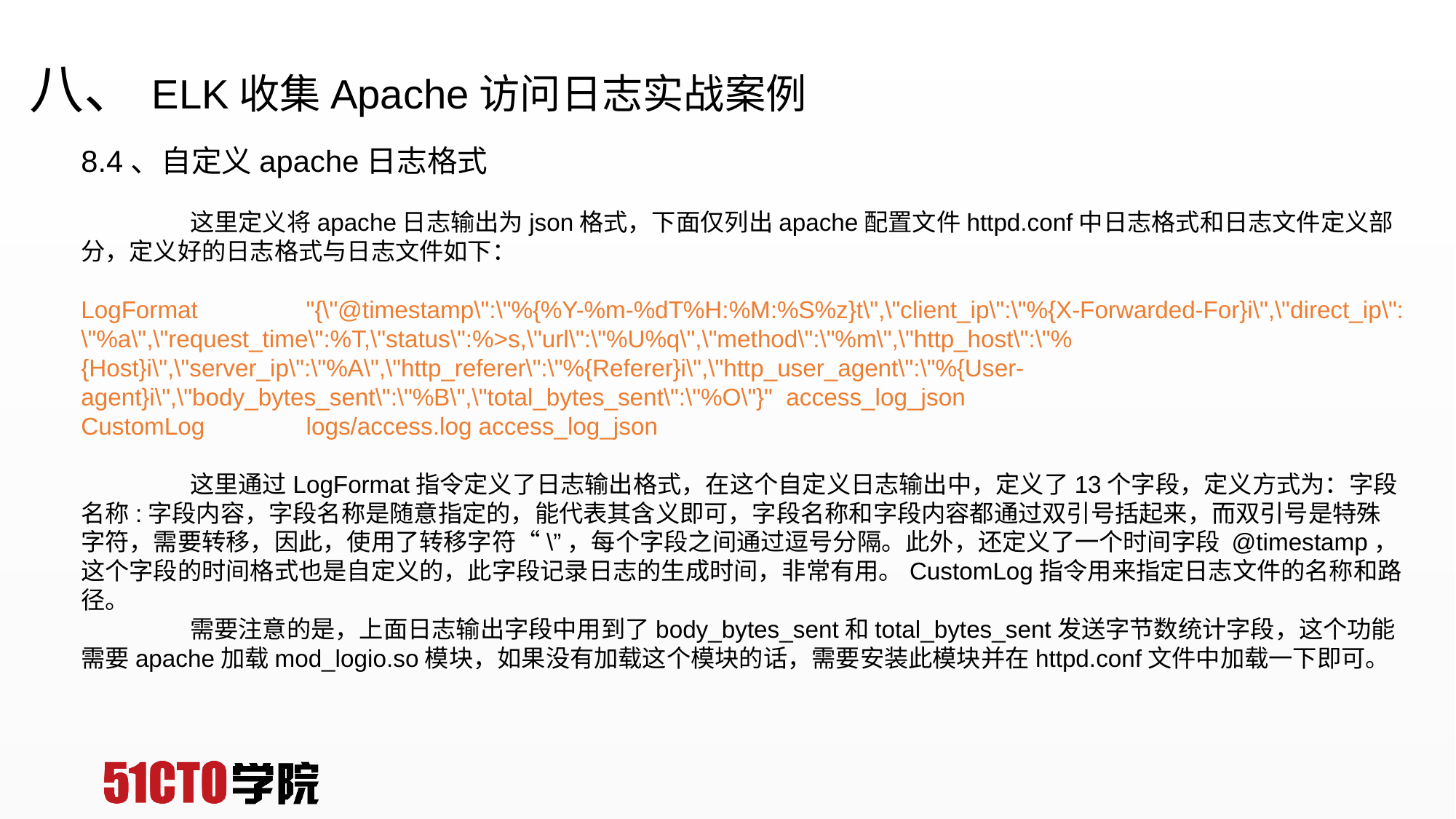

# 八、ELK收集Apache访问日志实战案例
8.4、自定义apache日志格式

	这里定义将apache日志输出为json格式，下面仅列出apache配置文件httpd.conf中日志格式和日志文件定义部分，定义好的日志格式与日志文件如下：

LogFormat	 "{\"@timestamp\":\"%{%Y-%m-%dT%H:%M:%S%z}t\",\"client_ip\":\"%{X-Forwarded-For}i\",\"direct_ip\": \"%a\",\"request_time\":%T,\"status\":%>s,\"url\":\"%U%q\",\"method\":\"%m\",\"http_host\":\"%{Host}i\",\"server_ip\":\"%A\",\"http_referer\":\"%{Referer}i\",\"http_user_agent\":\"%{User-agent}i\",\"body_bytes_sent\":\"%B\",\"total_bytes_sent\":\"%O\"}"  access_log_json
CustomLog	 logs/access.log access_log_json

	这里通过LogFormat指令定义了日志输出格式，在这个自定义日志输出中，定义了13个字段，定义方式为：字段名称:字段内容，字段名称是随意指定的，能代表其含义即可，字段名称和字段内容都通过双引号括起来，而双引号是特殊字符，需要转移，因此，使用了转移字符“\”，每个字段之间通过逗号分隔。此外，还定义了一个时间字段 @timestamp，这个字段的时间格式也是自定义的，此字段记录日志的生成时间，非常有用。CustomLog指令用来指定日志文件的名称和路径。
	需要注意的是，上面日志输出字段中用到了body_bytes_sent和total_bytes_sent发送字节数统计字段，这个功能需要apache加载mod_logio.so模块，如果没有加载这个模块的话，需要安装此模块并在httpd.conf文件中加载一下即可。